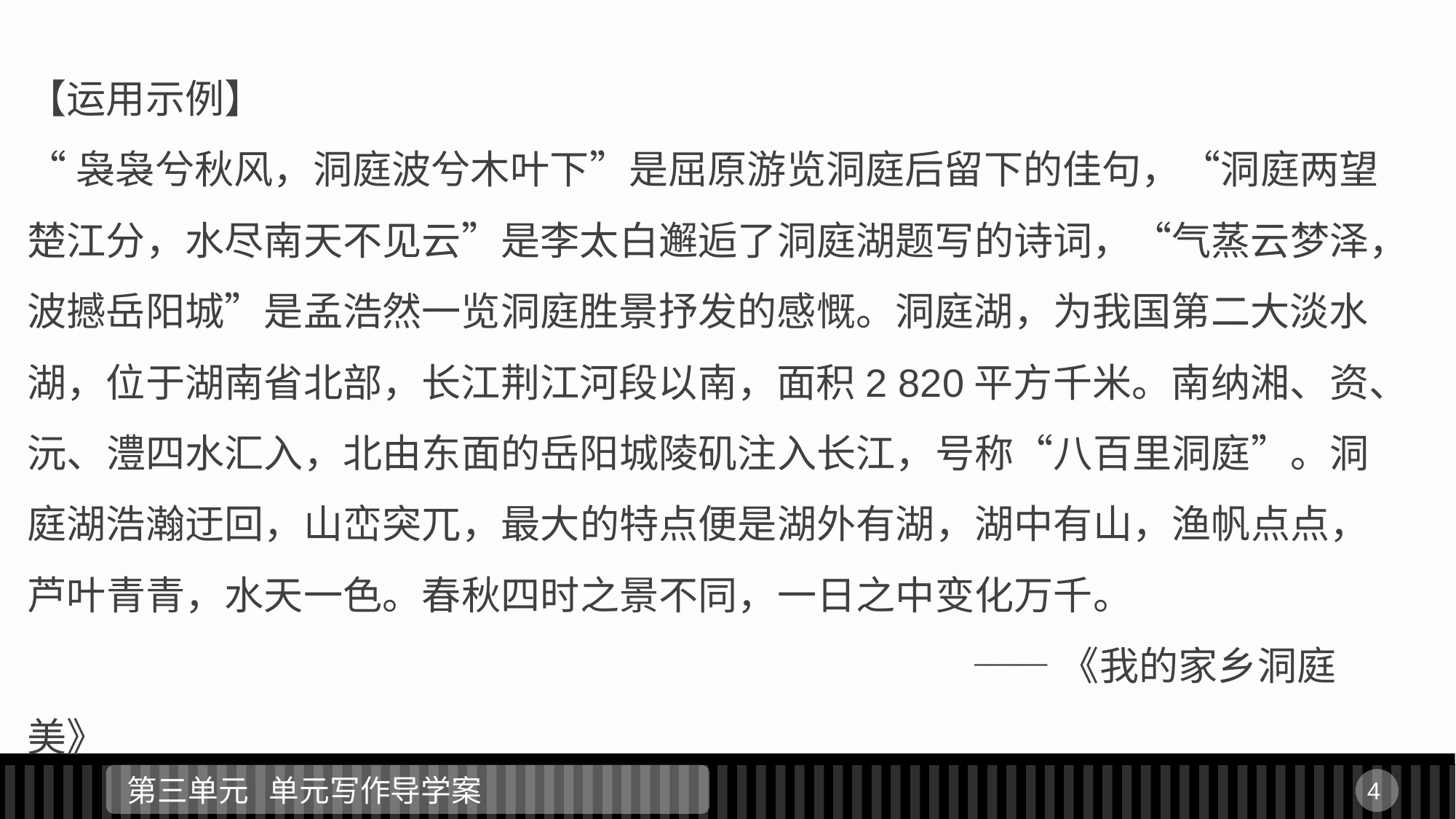

【运用示例】
“袅袅兮秋风，洞庭波兮木叶下”是屈原游览洞庭后留下的佳句，“洞庭两望楚江分，水尽南天不见云”是李太白邂逅了洞庭湖题写的诗词，“气蒸云梦泽，波撼岳阳城”是孟浩然一览洞庭胜景抒发的感慨。洞庭湖，为我国第二大淡水湖，位于湖南省北部，长江荆江河段以南，面积2 820平方千米。南纳湘、资、沅、澧四水汇入，北由东面的岳阳城陵矶注入长江，号称“八百里洞庭”。洞庭湖浩瀚迂回，山峦突兀，最大的特点便是湖外有湖，湖中有山，渔帆点点，芦叶青青，水天一色。春秋四时之景不同，一日之中变化万千。
								        ——《我的家乡洞庭美》